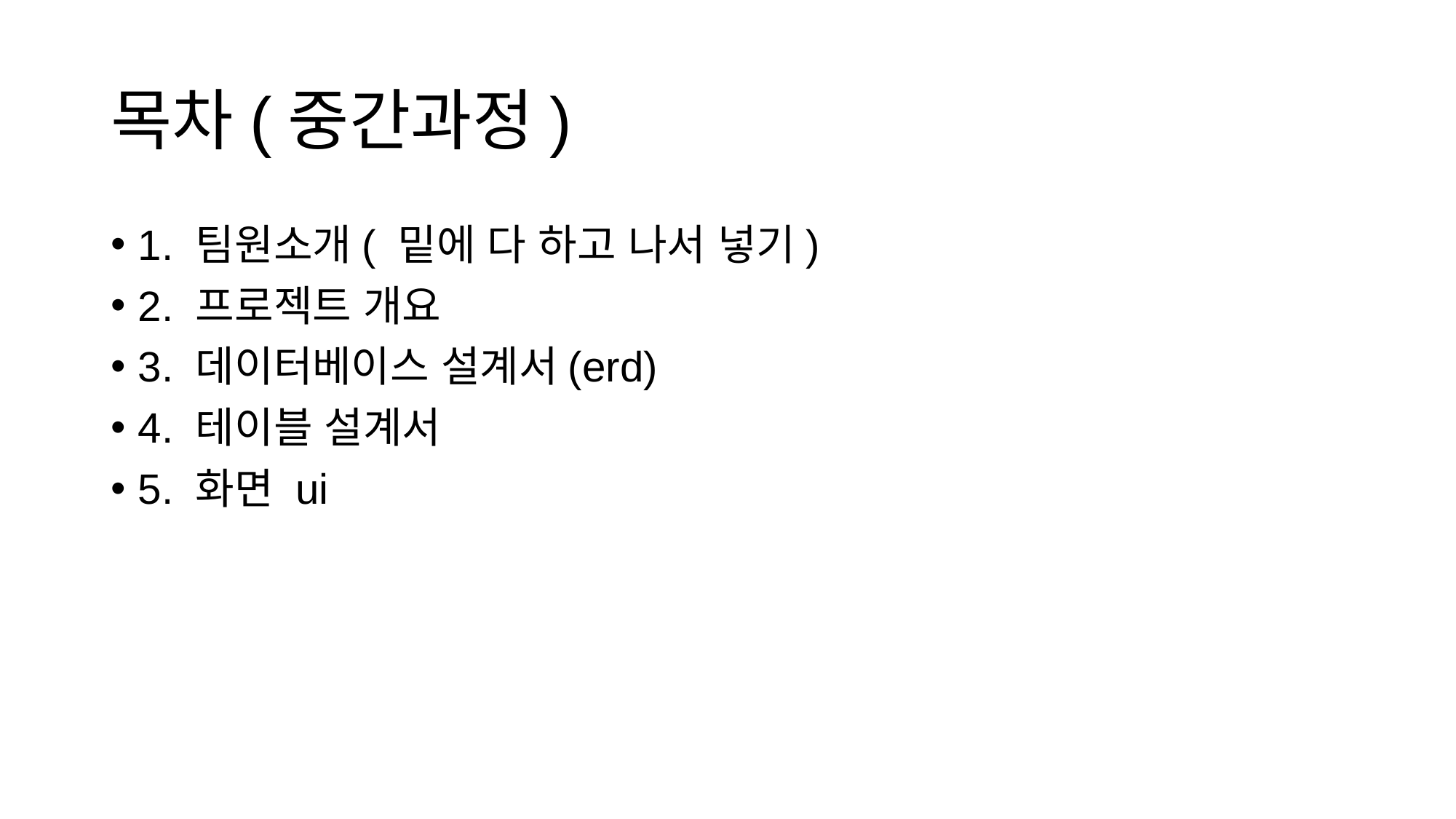

# 목차(중간과정)
1. 팀원소개( 밑에 다 하고 나서 넣기)
2. 프로젝트 개요
3. 데이터베이스 설계서(erd)
4. 테이블 설계서
5. 화면 ui